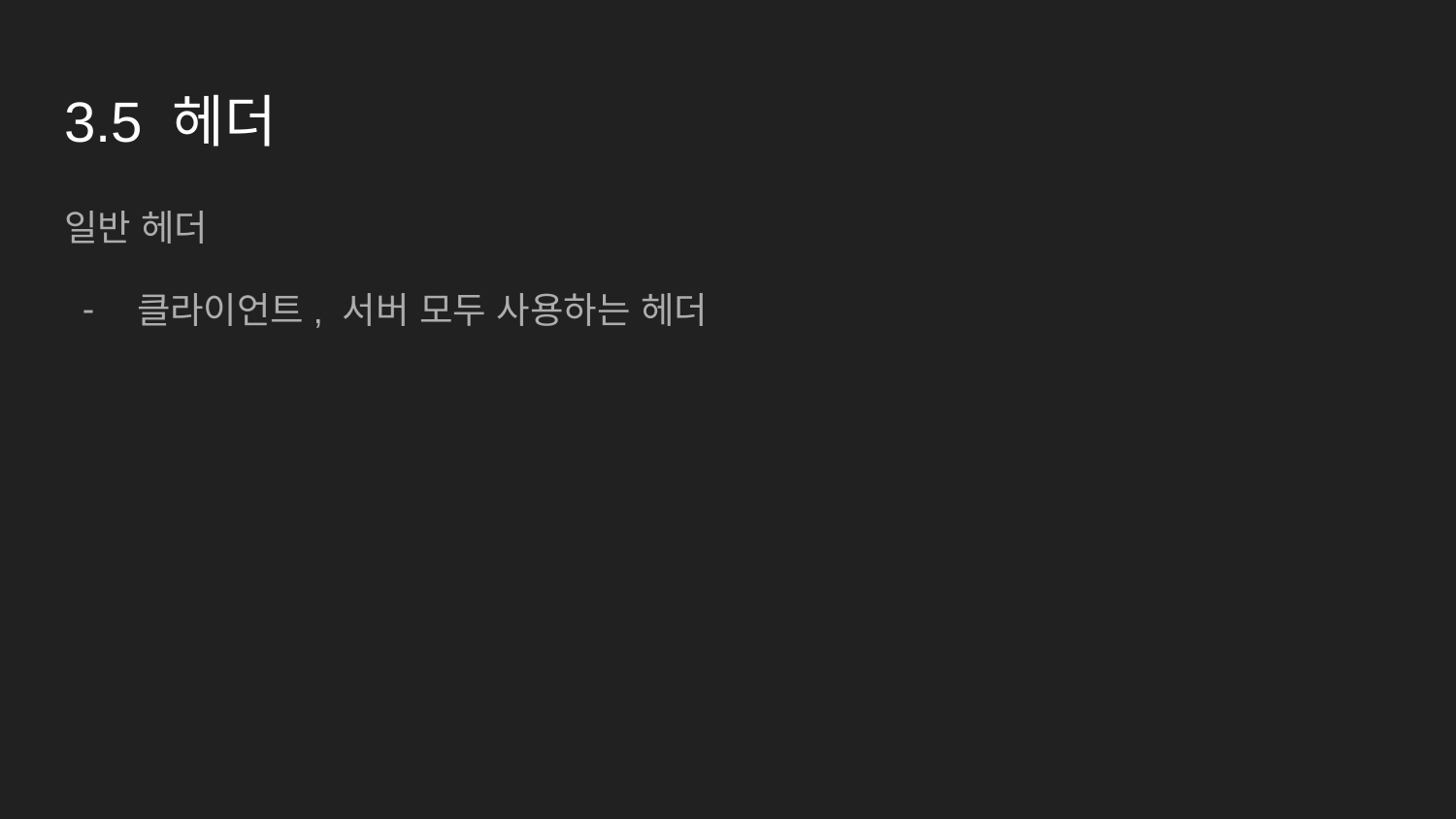

# 3.5 헤더
일반 헤더
클라이언트, 서버 모두 사용하는 헤더